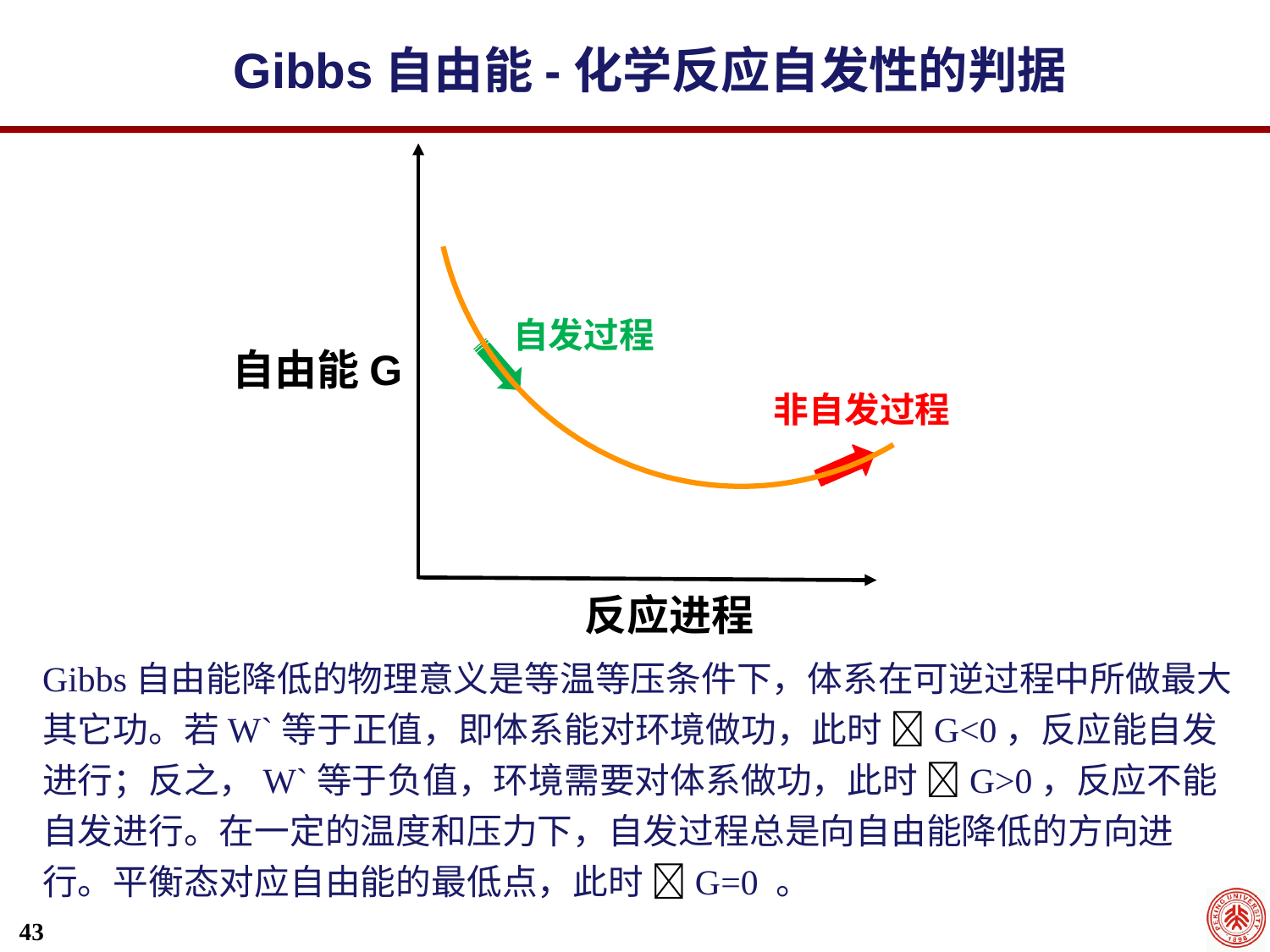

自发过程
自由能G

非自发过程

反应进程
Gibbs自由能-化学反应自发性的判据

Gibbs自由能降低的物理意义是等温等压条件下，体系在可逆过程中所做最大其它功。若W`等于正值，即体系能对环境做功，此时 ΔG<0，反应能自发进行；反之，W`等于负值，环境需要对体系做功，此时 ΔG>0，反应不能自发进行。在一定的温度和压力下，自发过程总是向自由能降低的方向进行。平衡态对应自由能的最低点，此时 ΔG=0 。
43